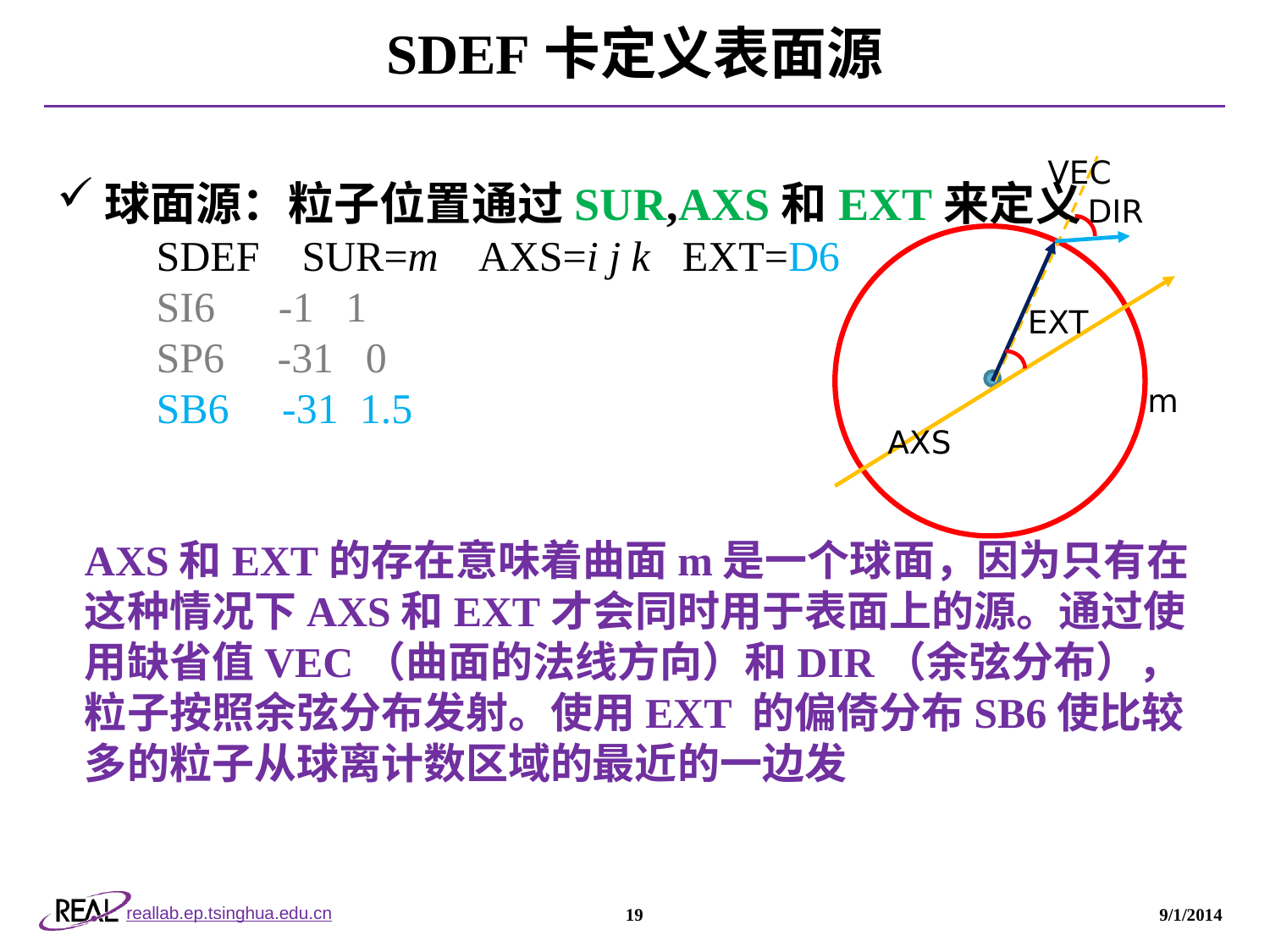

# SDEF卡定义表面源
球面源：粒子位置通过SUR,AXS和EXT来定义
SDEF    SUR=m    AXS=i j k   EXT=D6
SI6      -1   1
SP6     -31   0
SB6     -31  1.5

AXS和EXT的存在意味着曲面m是一个球面，因为只有在这种情况下AXS和EXT才会同时用于表面上的源。通过使用缺省值VEC（曲面的法线方向）和DIR（余弦分布），粒子按照余弦分布发射。使用EXT 的偏倚分布SB6使比较多的粒子从球离计数区域的最近的一边发
VEC
DIR

EXT
m
AXS